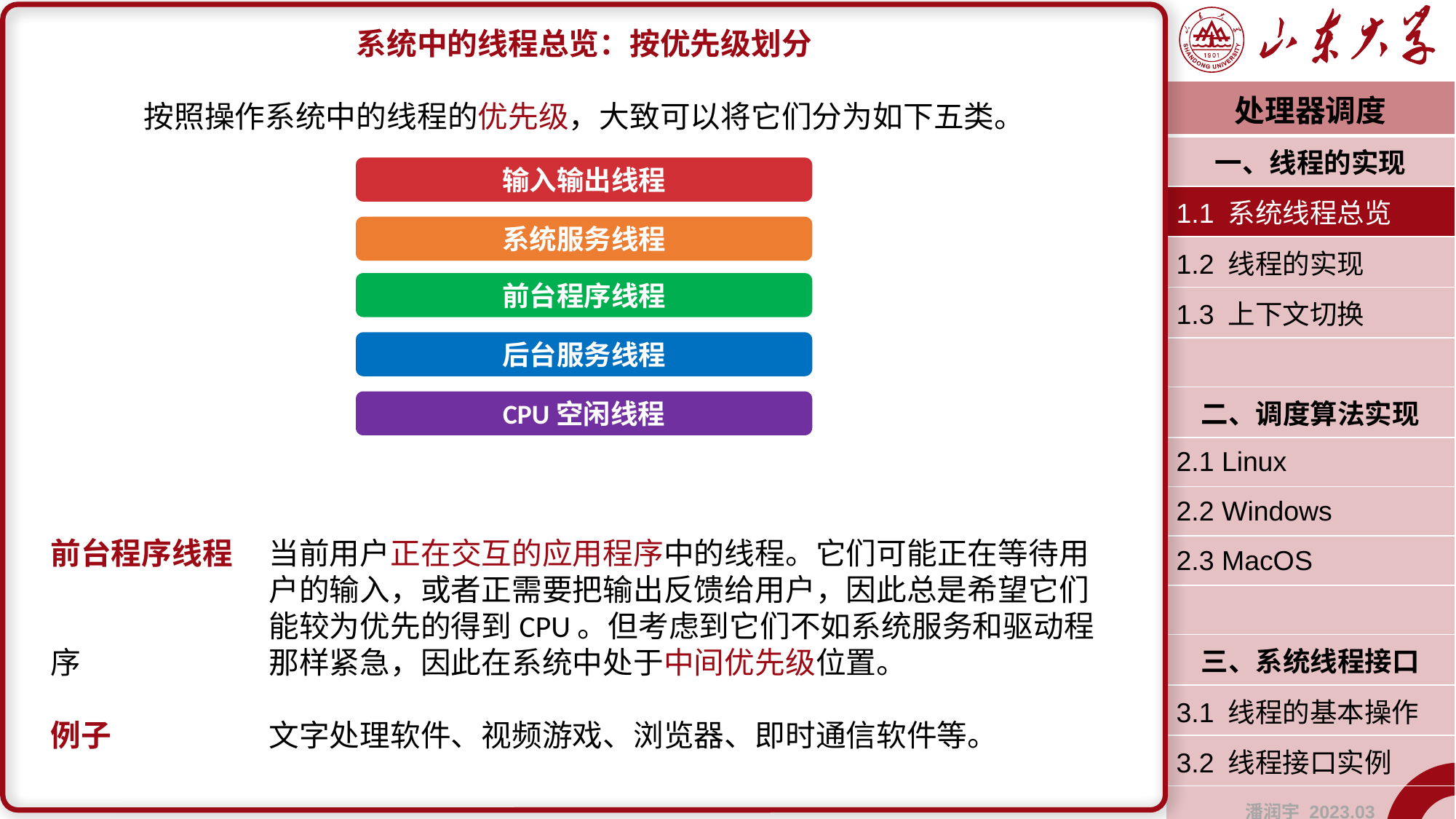

系统中的线程总览：按优先级划分

按照操作系统中的线程的优先级，大致可以将它们分为如下五类。

前台程序线程	当前用户正在交互的应用程序中的线程。它们可能正在等待用		户的输入，或者正需要把输出反馈给用户，因此总是希望它们		能较为优先的得到CPU。但考虑到它们不如系统服务和驱动程序		那样紧急，因此在系统中处于中间优先级位置。

例子		文字处理软件、视频游戏、浏览器、即时通信软件等。
| 处理器调度 |
| --- |
| 一、线程的实现 |
| 1.1 系统线程总览 |
| 1.2 线程的实现 |
| 1.3 上下文切换 |
|  |
| 二、调度算法实现 |
| 2.1 Linux |
| 2.2 Windows |
| 2.3 MacOS |
|  |
| 三、系统线程接口 |
| 3.1 线程的基本操作 |
| 3.2 线程接口实例 |
| 潘润宇 2023.03 |
输入输出线程
系统服务线程
前台程序线程
后台服务线程
CPU空闲线程